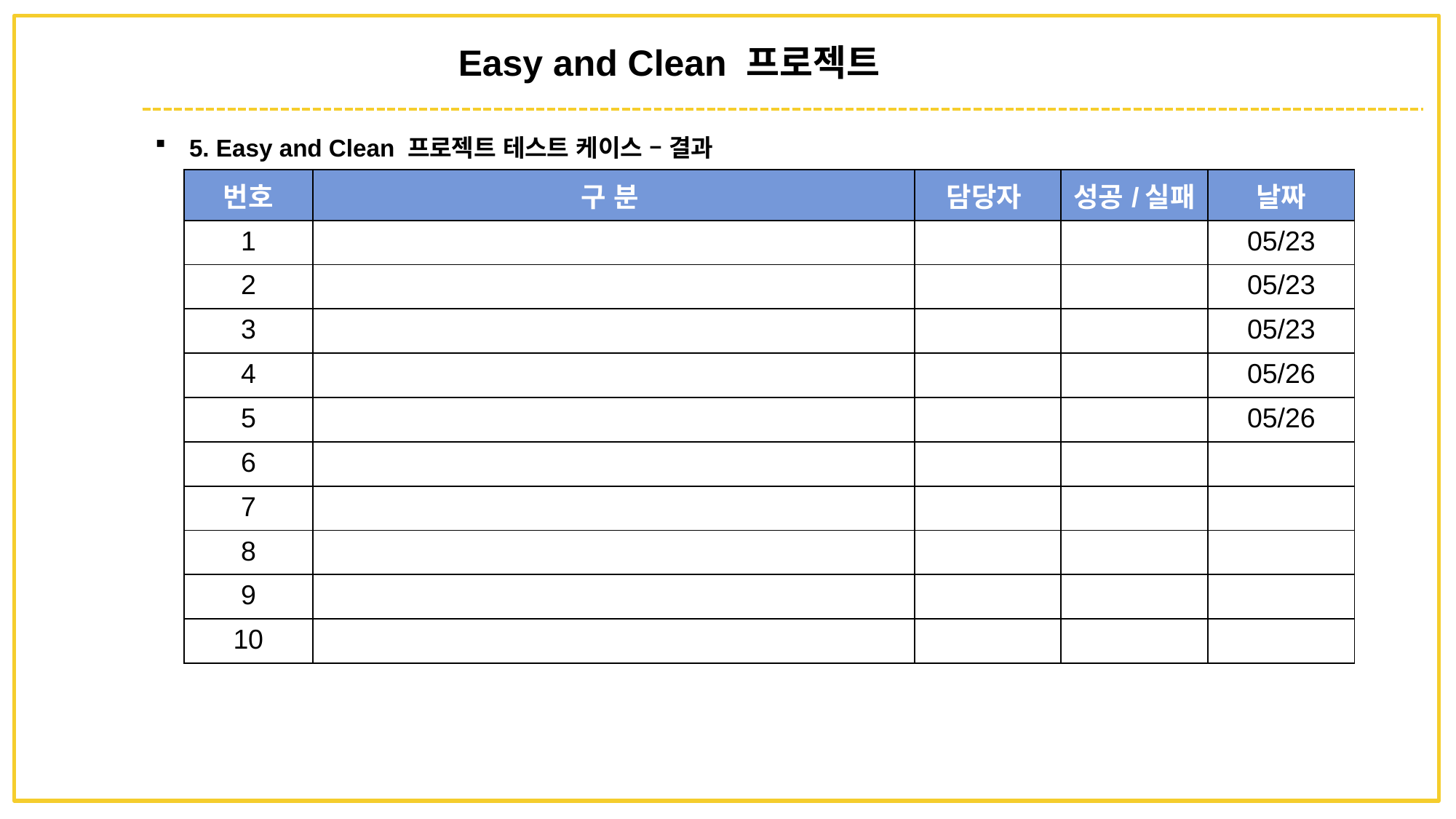

Easy and Clean 프로젝트
5. Easy and Clean 프로젝트 테스트 케이스 – 결과
| 번호 | 구 분 | 담당자 | 성공/실패 | 날짜 |
| --- | --- | --- | --- | --- |
| 1 |  |  |  | 05/23 |
| 2 |  |  |  | 05/23 |
| 3 |  |  |  | 05/23 |
| 4 |  |  |  | 05/26 |
| 5 |  |  |  | 05/26 |
| 6 |  |  |  |  |
| 7 |  |  |  |  |
| 8 |  |  |  |  |
| 9 |  |  |  |  |
| 10 |  |  |  |  |